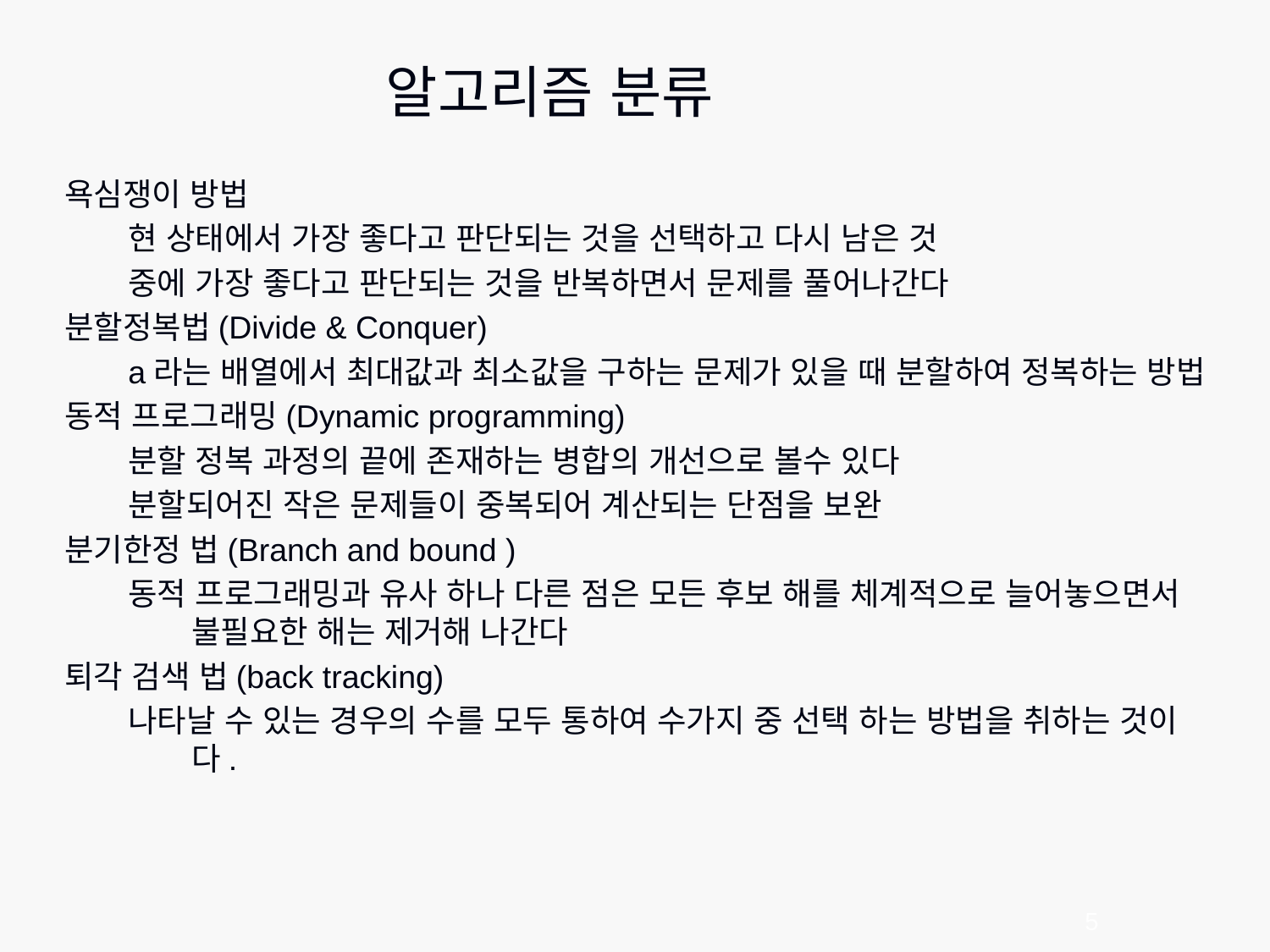

알고리즘 분류
욕심쟁이 방법
현 상태에서 가장 좋다고 판단되는 것을 선택하고 다시 남은 것
중에 가장 좋다고 판단되는 것을 반복하면서 문제를 풀어나간다
분할정복법(Divide & Conquer)
a라는 배열에서 최대값과 최소값을 구하는 문제가 있을 때 분할하여 정복하는 방법
동적 프로그래밍(Dynamic programming)
분할 정복 과정의 끝에 존재하는 병합의 개선으로 볼수 있다
분할되어진 작은 문제들이 중복되어 계산되는 단점을 보완
분기한정 법(Branch and bound )
동적 프로그래밍과 유사 하나 다른 점은 모든 후보 해를 체계적으로 늘어놓으면서 불필요한 해는 제거해 나간다
퇴각 검색 법(back tracking)
나타날 수 있는 경우의 수를 모두 통하여 수가지 중 선택 하는 방법을 취하는 것이다.

5